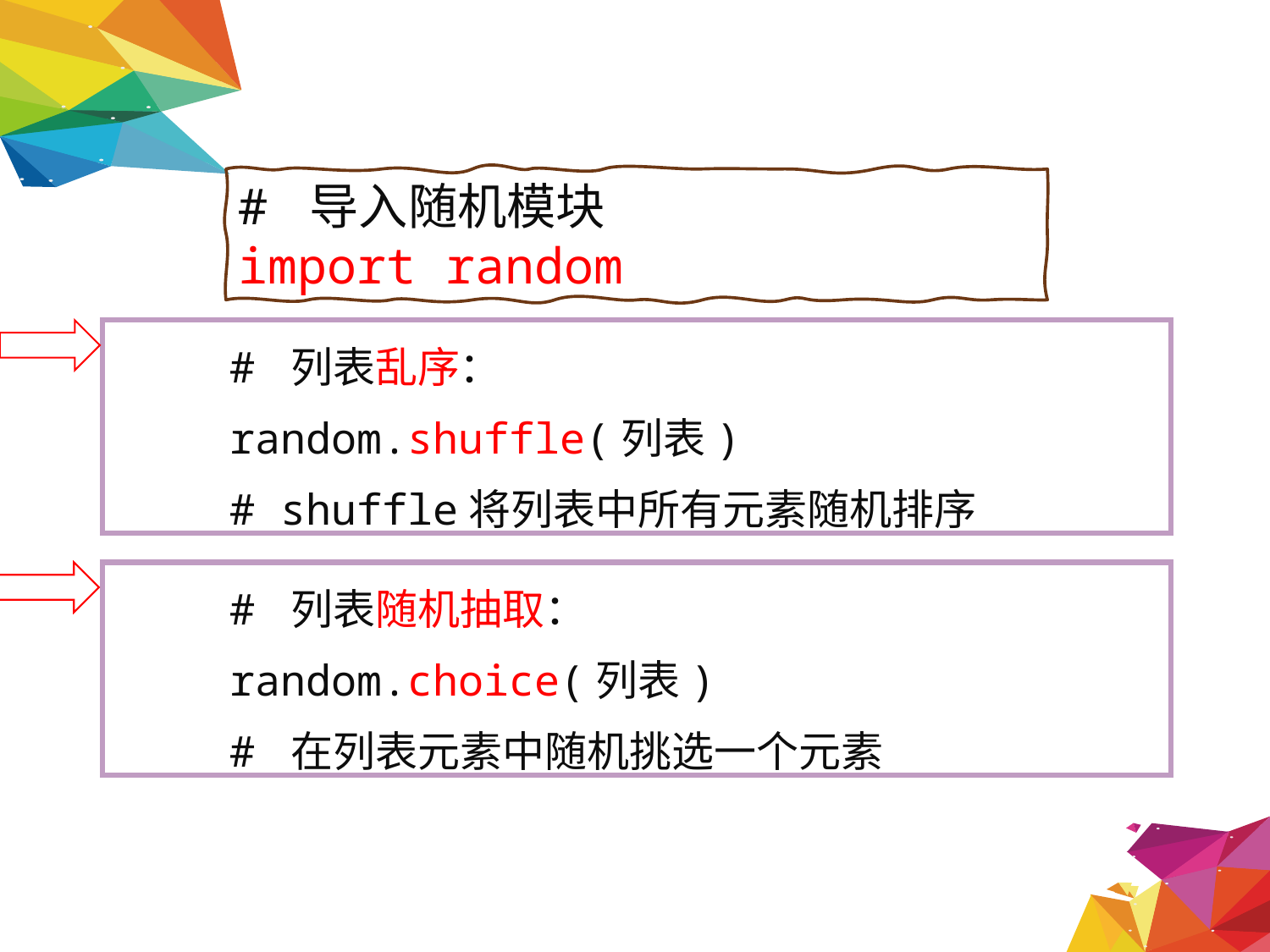

# 导入随机模块
import random

	# 列表乱序：
	random.shuffle(列表)
	# shuffle将列表中所有元素随机排序

	# 列表随机抽取：
	random.choice(列表)
	# 在列表元素中随机挑选一个元素